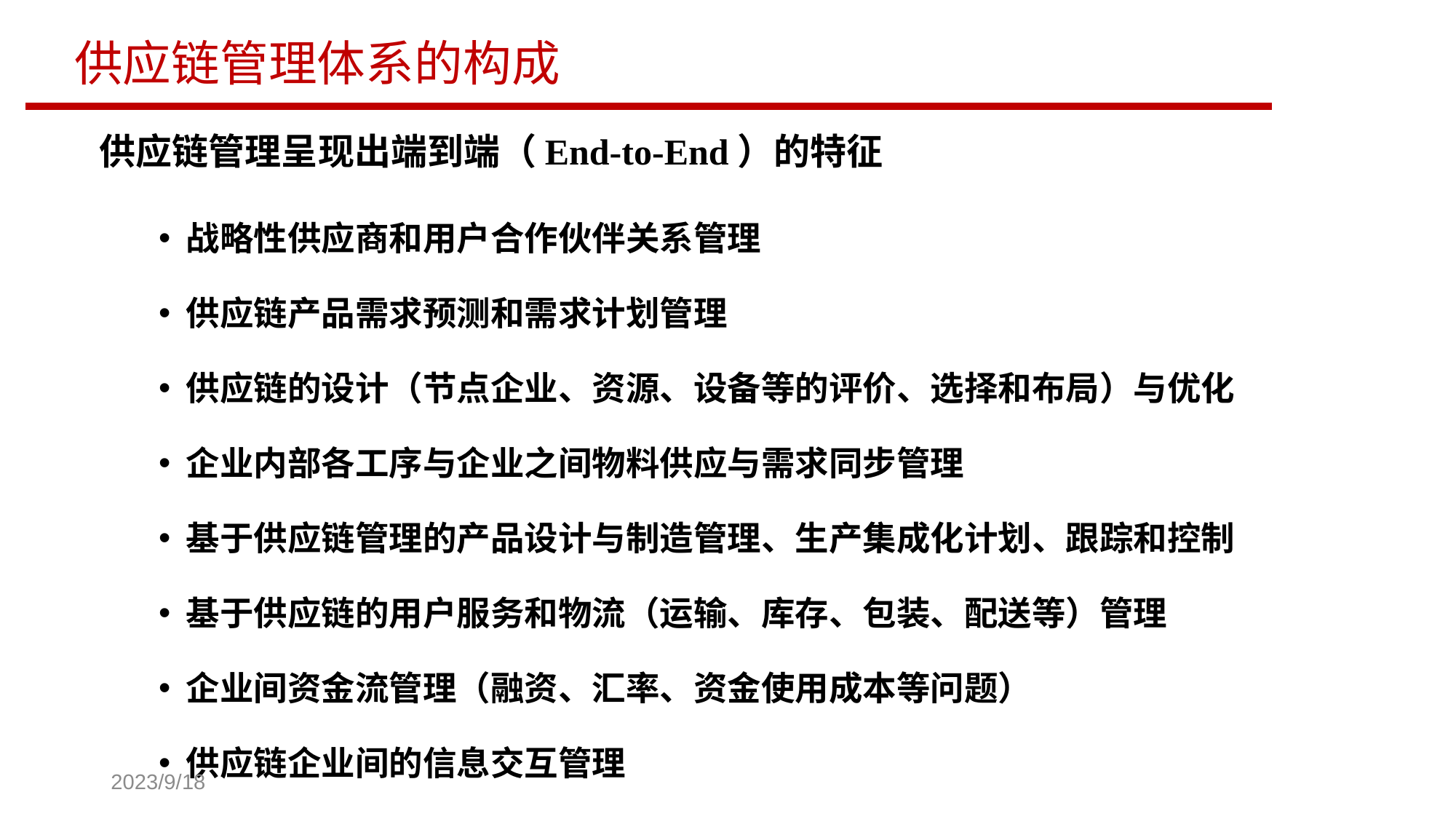

供应链管理体系的构成
供应链管理呈现出端到端（End-to-End）的特征
战略性供应商和用户合作伙伴关系管理
供应链产品需求预测和需求计划管理
供应链的设计（节点企业、资源、设备等的评价、选择和布局）与优化
企业内部各工序与企业之间物料供应与需求同步管理
基于供应链管理的产品设计与制造管理、生产集成化计划、跟踪和控制
基于供应链的用户服务和物流（运输、库存、包装、配送等）管理
企业间资金流管理（融资、汇率、资金使用成本等问题）
供应链企业间的信息交互管理
2023/9/18